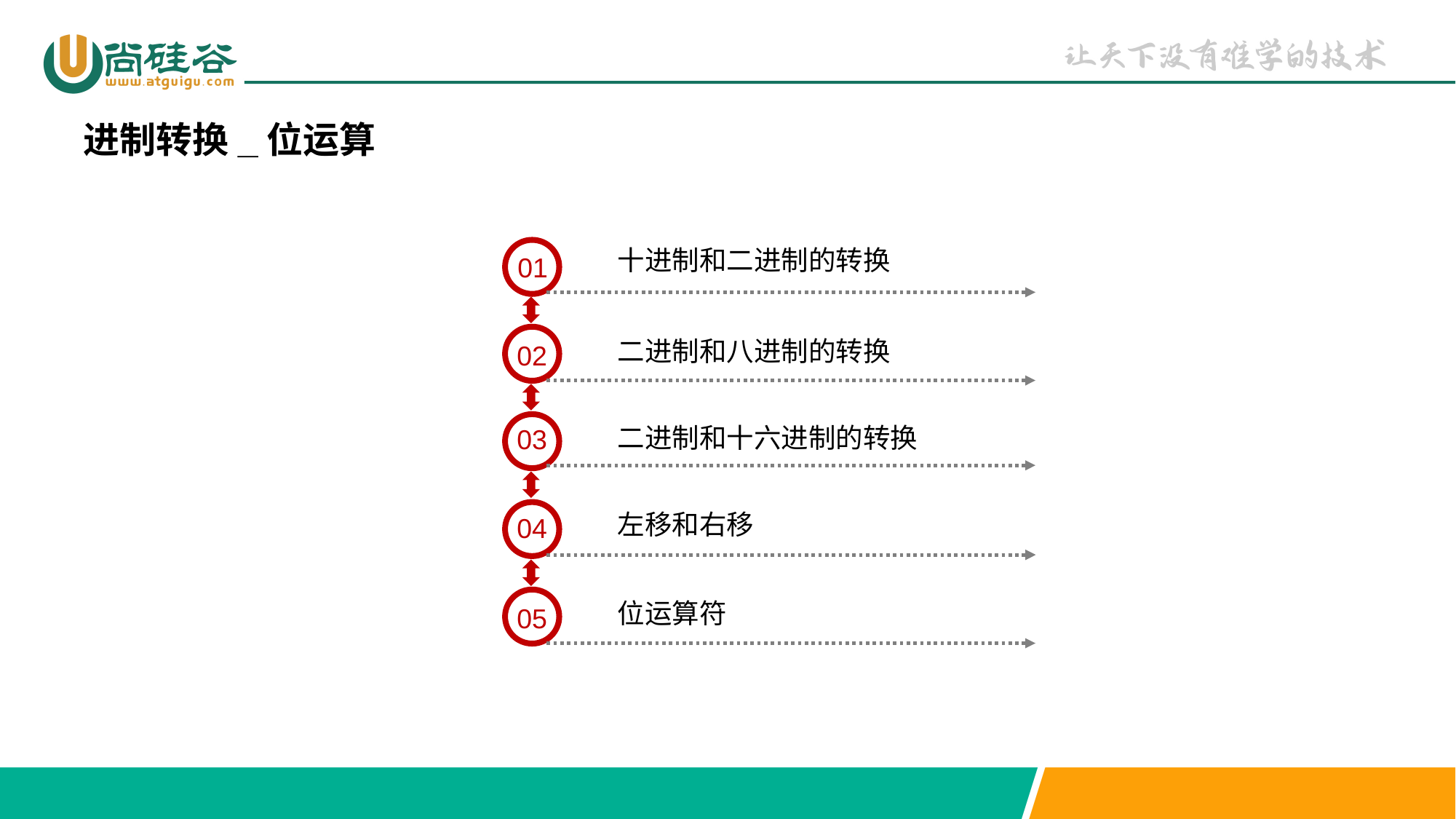

进制转换_位运算

十进制和二进制的转换
01

二进制和八进制的转换
02

二进制和十六进制的转换
03

左移和右移
04

位运算符
05